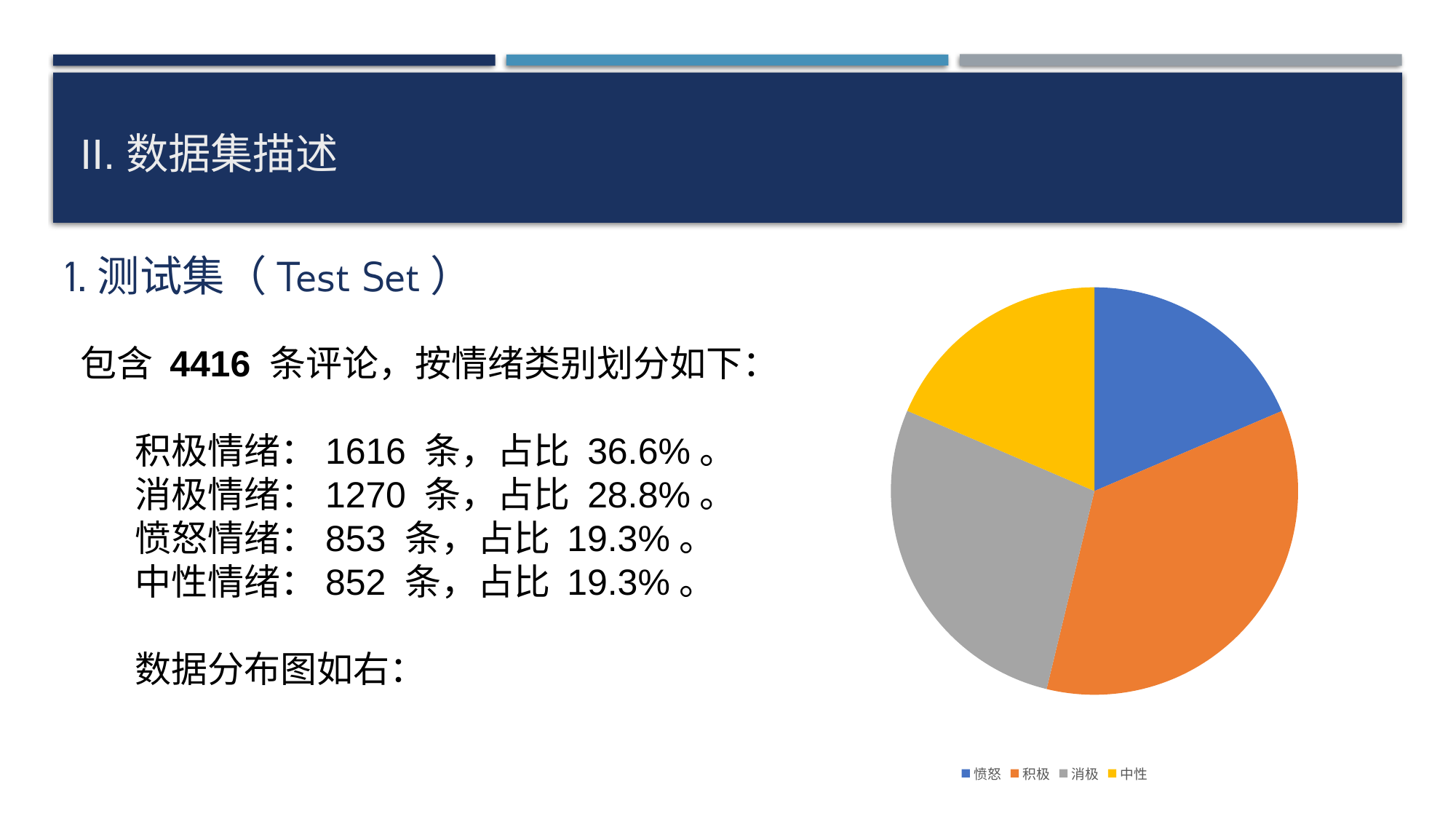

# II.数据集描述

### Chart

| Category | 系列1 |
|---|---|
| 愤怒 | 853.0 |
| 积极 | 1616.0 |
| 消极 | 1270.0 |
| 中性 | 852.0 |
1.测试集（Test Set）

包含 4416 条评论，按情绪类别划分如下：

积极情绪：1616 条，占比 36.6%。
消极情绪：1270 条，占比 28.8%。
愤怒情绪：853 条，占比 19.3%。
中性情绪：852 条，占比 19.3%。

数据分布图如右：